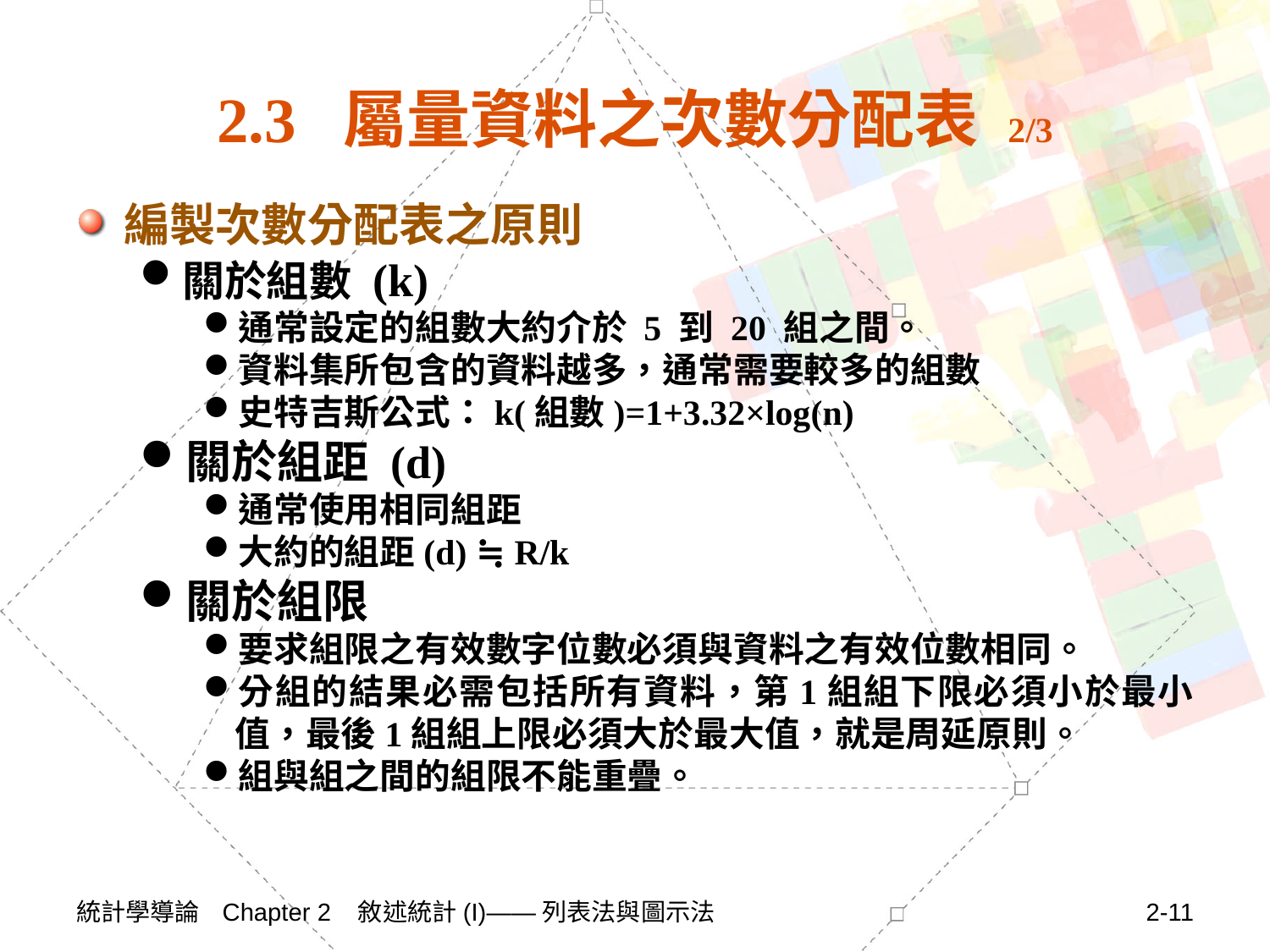

# 2.3  屬量資料之次數分配表 2/3
編製次數分配表之原則
關於組數 (k)
通常設定的組數大約介於 5 到 20 組之間。
資料集所包含的資料越多，通常需要較多的組數
史特吉斯公式：k(組數)=1+3.32×log(n)
關於組距 (d)
通常使用相同組距
大約的組距(d) ≒ R/k
關於組限
要求組限之有效數字位數必須與資料之有效位數相同。
分組的結果必需包括所有資料，第1組組下限必須小於最小值，最後1組組上限必須大於最大值，就是周延原則。
組與組之間的組限不能重疊。
統計學導論   Chapter 2   敘述統計(I)——列表法與圖示法
2-11